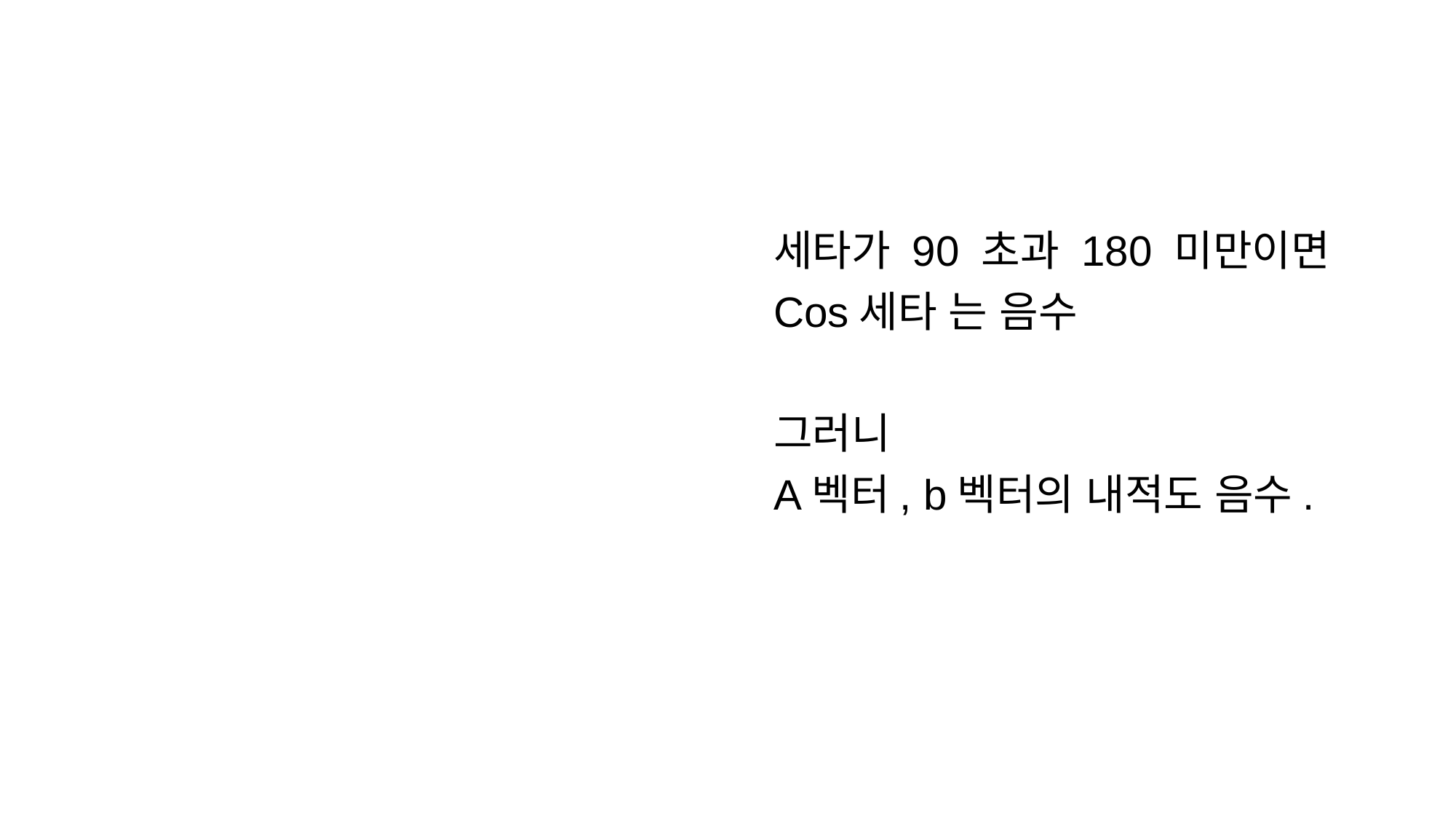

#
세타가 90 초과 180 미만이면
Cos세타 는 음수

그러니
A벡터, b벡터의 내적도 음수.